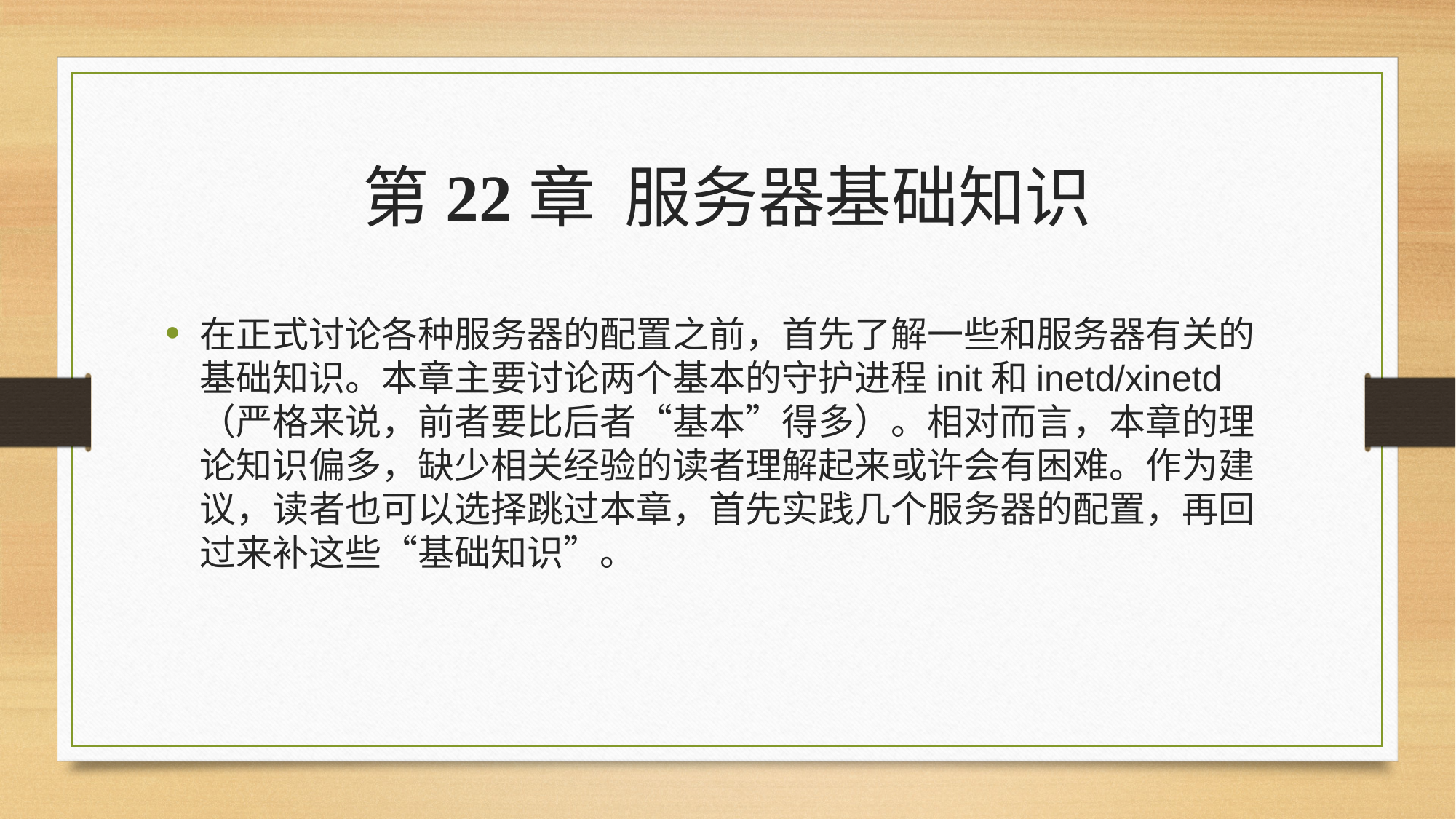

# 第22章  服务器基础知识
在正式讨论各种服务器的配置之前，首先了解一些和服务器有关的基础知识。本章主要讨论两个基本的守护进程init和inetd/xinetd（严格来说，前者要比后者“基本”得多）。相对而言，本章的理论知识偏多，缺少相关经验的读者理解起来或许会有困难。作为建议，读者也可以选择跳过本章，首先实践几个服务器的配置，再回过来补这些“基础知识”。